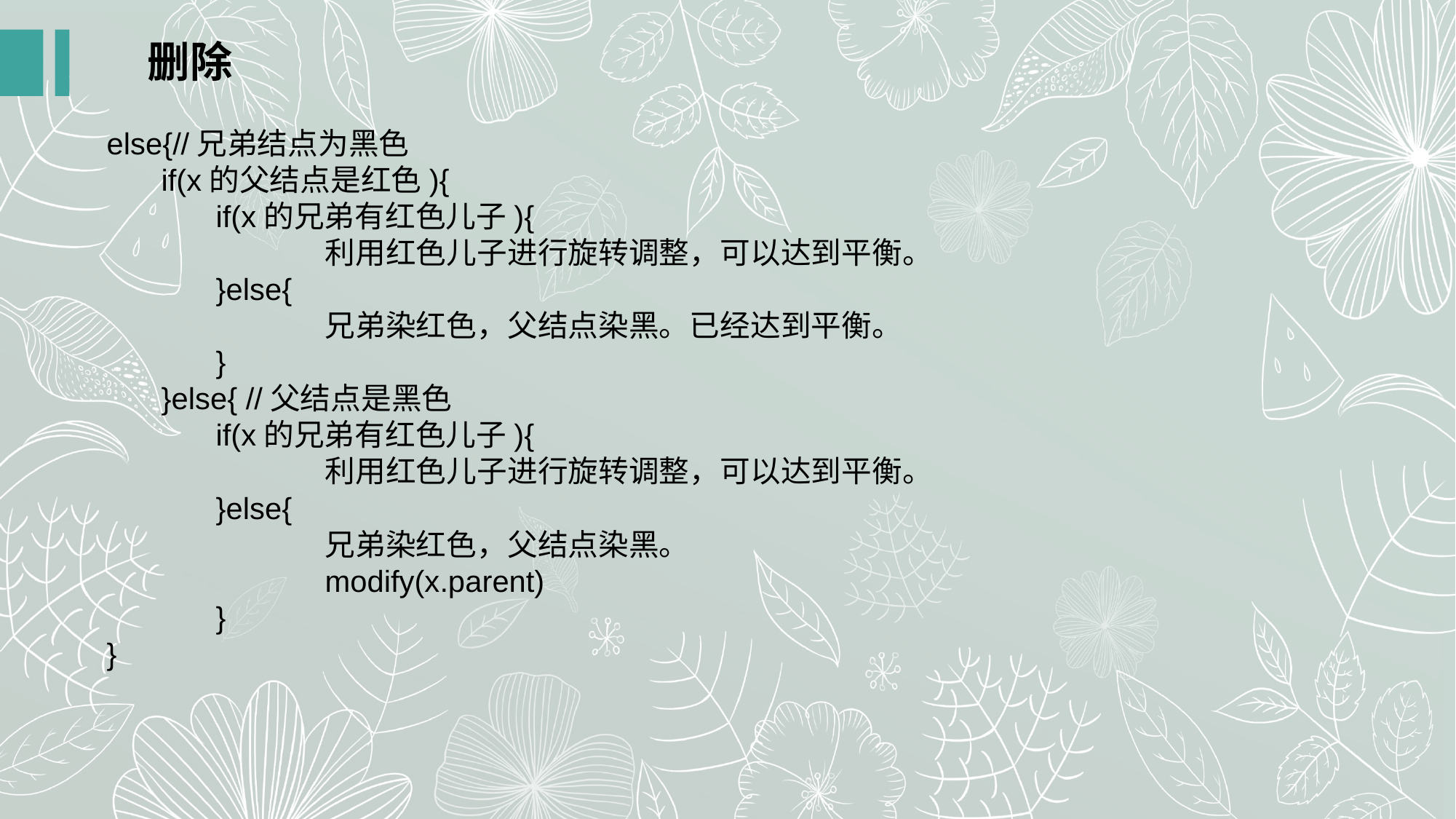

删除
else{//兄弟结点为黑色
if(x的父结点是红色){
	if(x的兄弟有红色儿子){
		利用红色儿子进行旋转调整，可以达到平衡。
	}else{
		兄弟染红色，父结点染黑。已经达到平衡。
	}
}else{ //父结点是黑色
	if(x的兄弟有红色儿子){
		利用红色儿子进行旋转调整，可以达到平衡。
	}else{
		兄弟染红色，父结点染黑。
		modify(x.parent)
	}
}